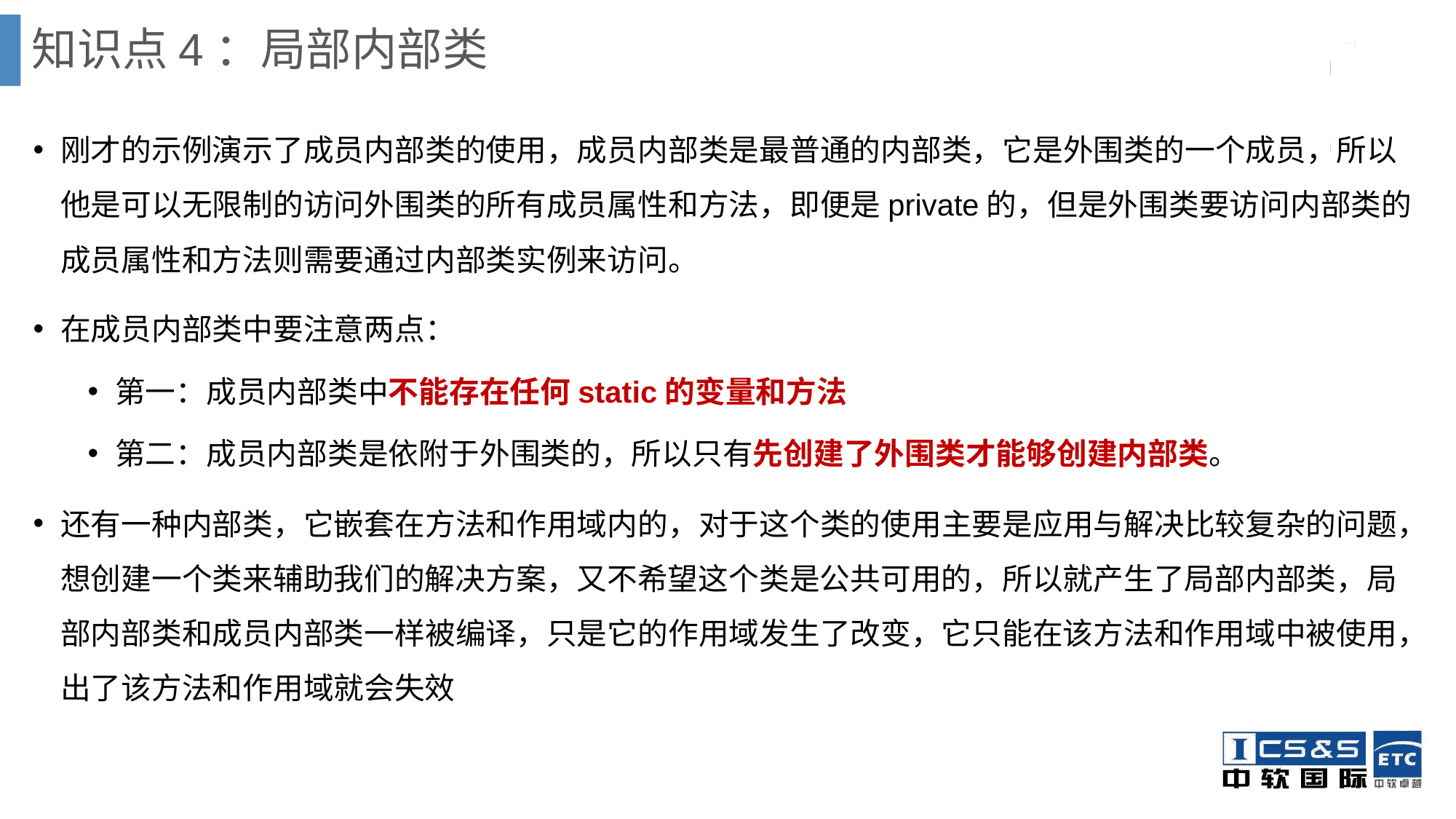

# 知识点4：局部内部类
刚才的示例演示了成员内部类的使用，成员内部类是最普通的内部类，它是外围类的一个成员，所以他是可以无限制的访问外围类的所有成员属性和方法，即便是private的，但是外围类要访问内部类的成员属性和方法则需要通过内部类实例来访问。
在成员内部类中要注意两点：
第一：成员内部类中不能存在任何static的变量和方法
第二：成员内部类是依附于外围类的，所以只有先创建了外围类才能够创建内部类。
还有一种内部类，它嵌套在方法和作用域内的，对于这个类的使用主要是应用与解决比较复杂的问题，想创建一个类来辅助我们的解决方案，又不希望这个类是公共可用的，所以就产生了局部内部类，局部内部类和成员内部类一样被编译，只是它的作用域发生了改变，它只能在该方法和作用域中被使用，出了该方法和作用域就会失效